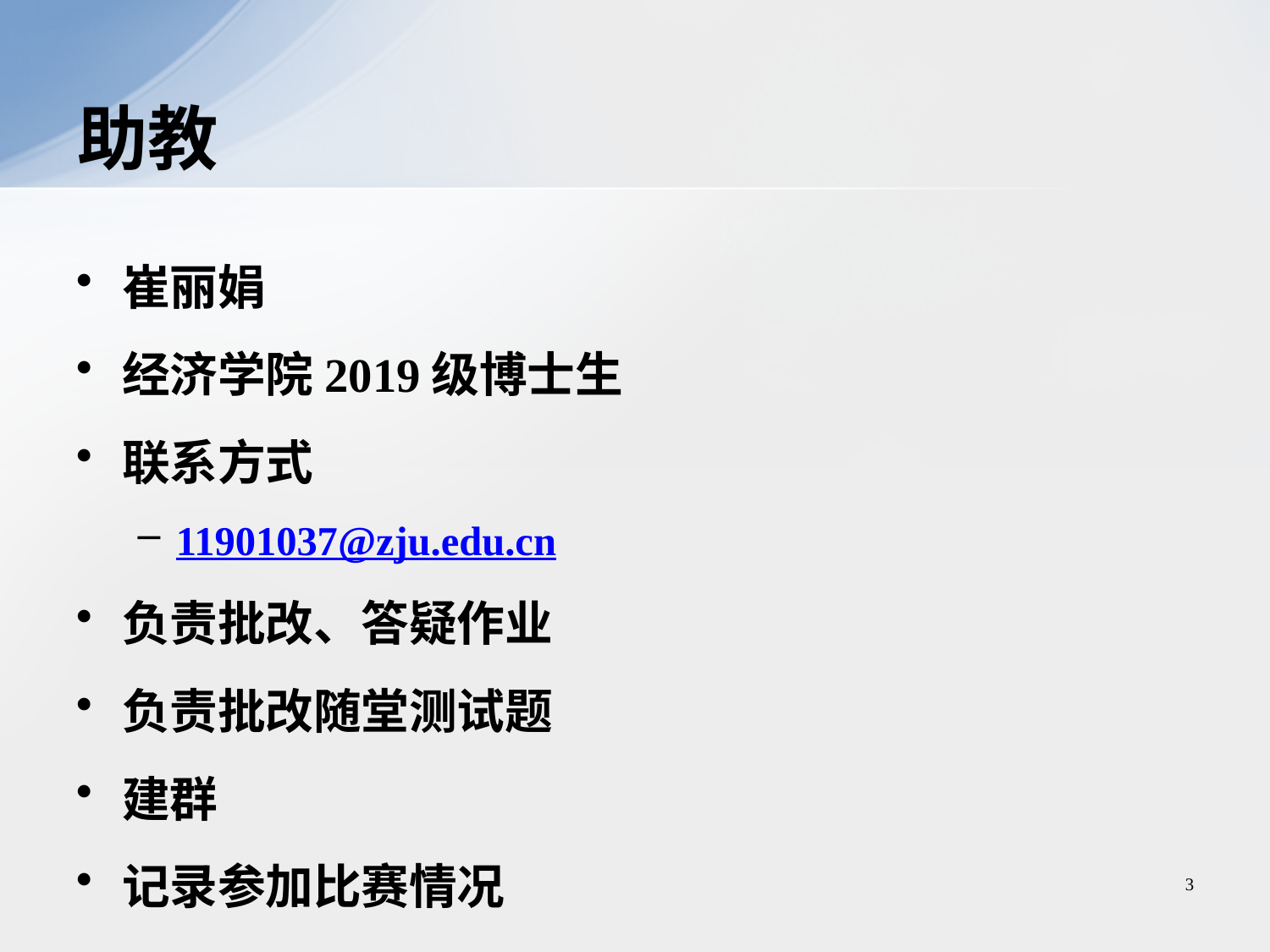

# 助教
崔丽娟
经济学院2019级博士生
联系方式
11901037@zju.edu.cn
负责批改、答疑作业
负责批改随堂测试题
建群
记录参加比赛情况
3